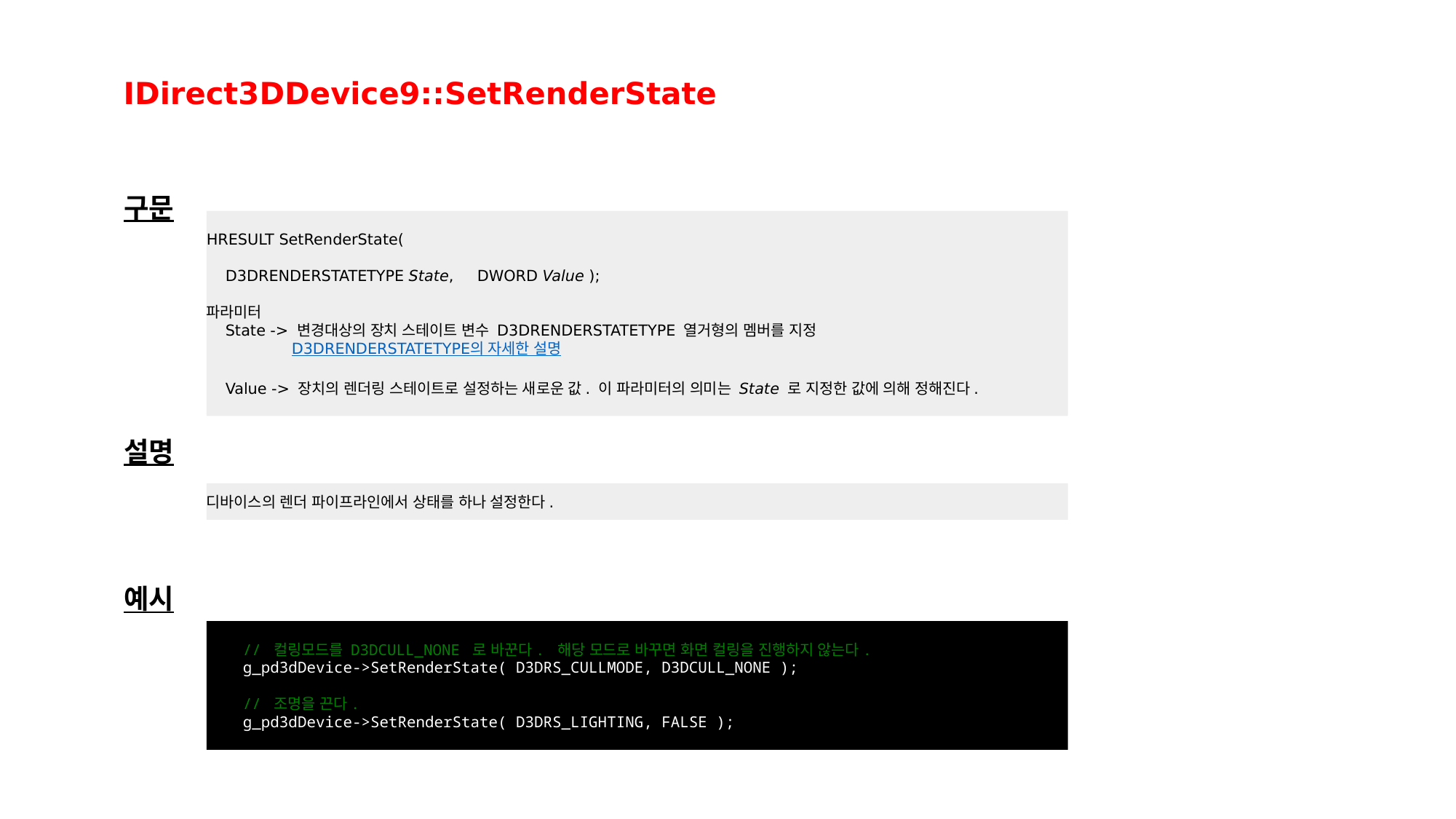

IDirect3DDevice9::SetRenderState
구문
HRESULT SetRenderState(      
    D3DRENDERSTATETYPE State,     DWORD Value );

파라미터
    State -> 변경대상의 장치 스테이트 변수 D3DRENDERSTATETYPE 열거형의 멤버를 지정
                  D3DRENDERSTATETYPE의 자세한 설명

    Value -> 장치의 렌더링 스테이트로 설정하는 새로운 값. 이 파라미터의 의미는 State 로 지정한 값에 의해 정해진다.
설명
디바이스의 렌더 파이프라인에서 상태를 하나 설정한다.
예시
    // 컬링모드를 D3DCULL_NONE 로 바꾼다. 해당 모드로 바꾸면 화면 컬링을 진행하지 않는다.
    g_pd3dDevice->SetRenderState( D3DRS_CULLMODE, D3DCULL_NONE );

    // 조명을 끈다.
    g_pd3dDevice->SetRenderState( D3DRS_LIGHTING, FALSE );